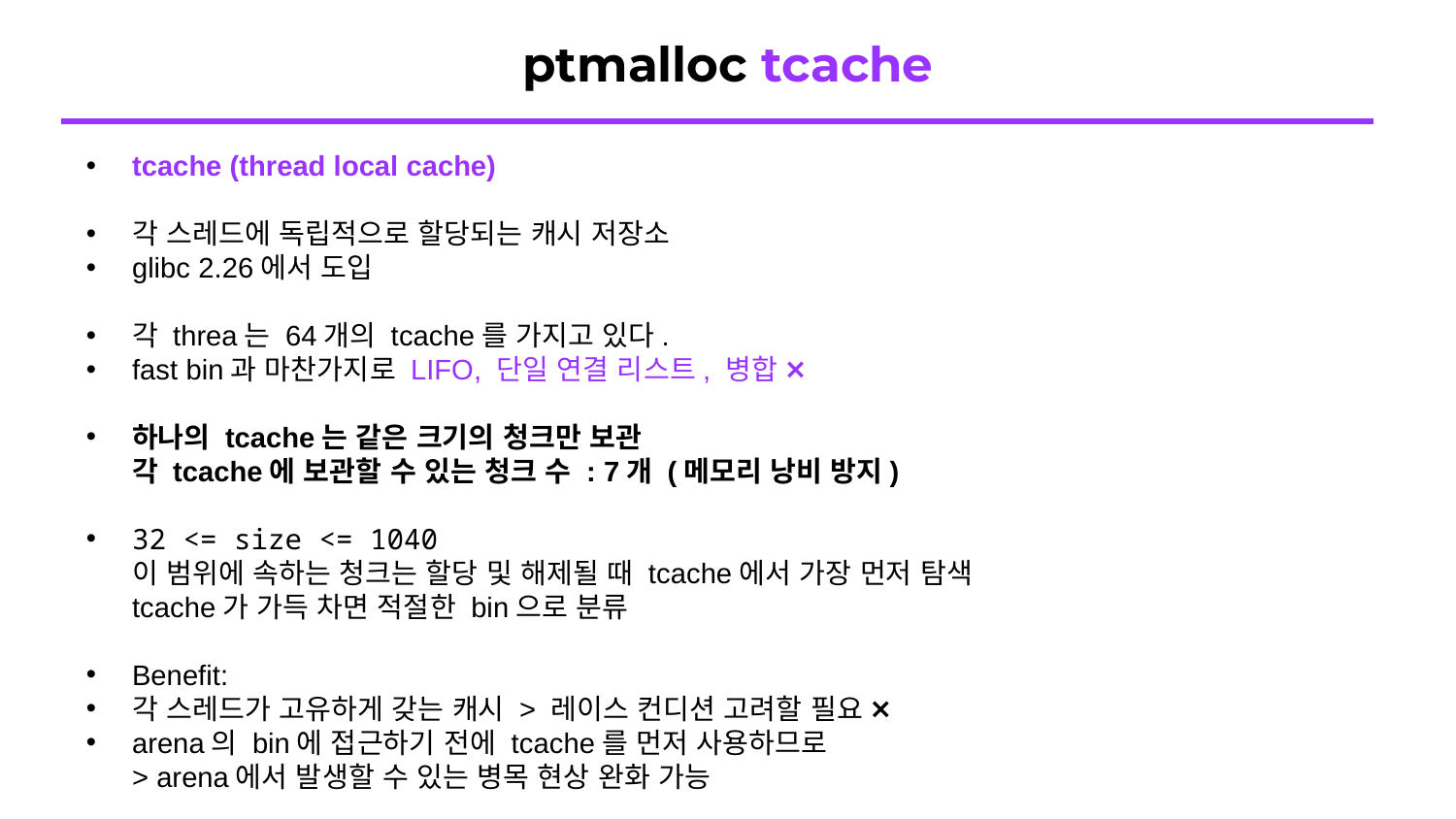

# ptmalloc tcache

tcache (thread local cache)

각 스레드에 독립적으로 할당되는 캐시 저장소
glibc 2.26에서 도입

각 threa는 64개의 tcache를 가지고 있다.
fast bin과 마찬가지로 LIFO, 단일 연결 리스트, 병합 ❌

하나의 tcache는 같은 크기의 청크만 보관
각 tcache에 보관할 수 있는 청크 수 : 7개 (메모리 낭비 방지)

32 <= size <= 1040
이 범위에 속하는 청크는 할당 및 해제될 때 tcache에서 가장 먼저 탐색
tcache가 가득 차면 적절한 bin으로 분류

Benefit:
각 스레드가 고유하게 갖는 캐시 > 레이스 컨디션 고려할 필요 ❌
arena의 bin에 접근하기 전에 tcache를 먼저 사용하므로
> arena에서 발생할 수 있는 병목 현상 완화 가능